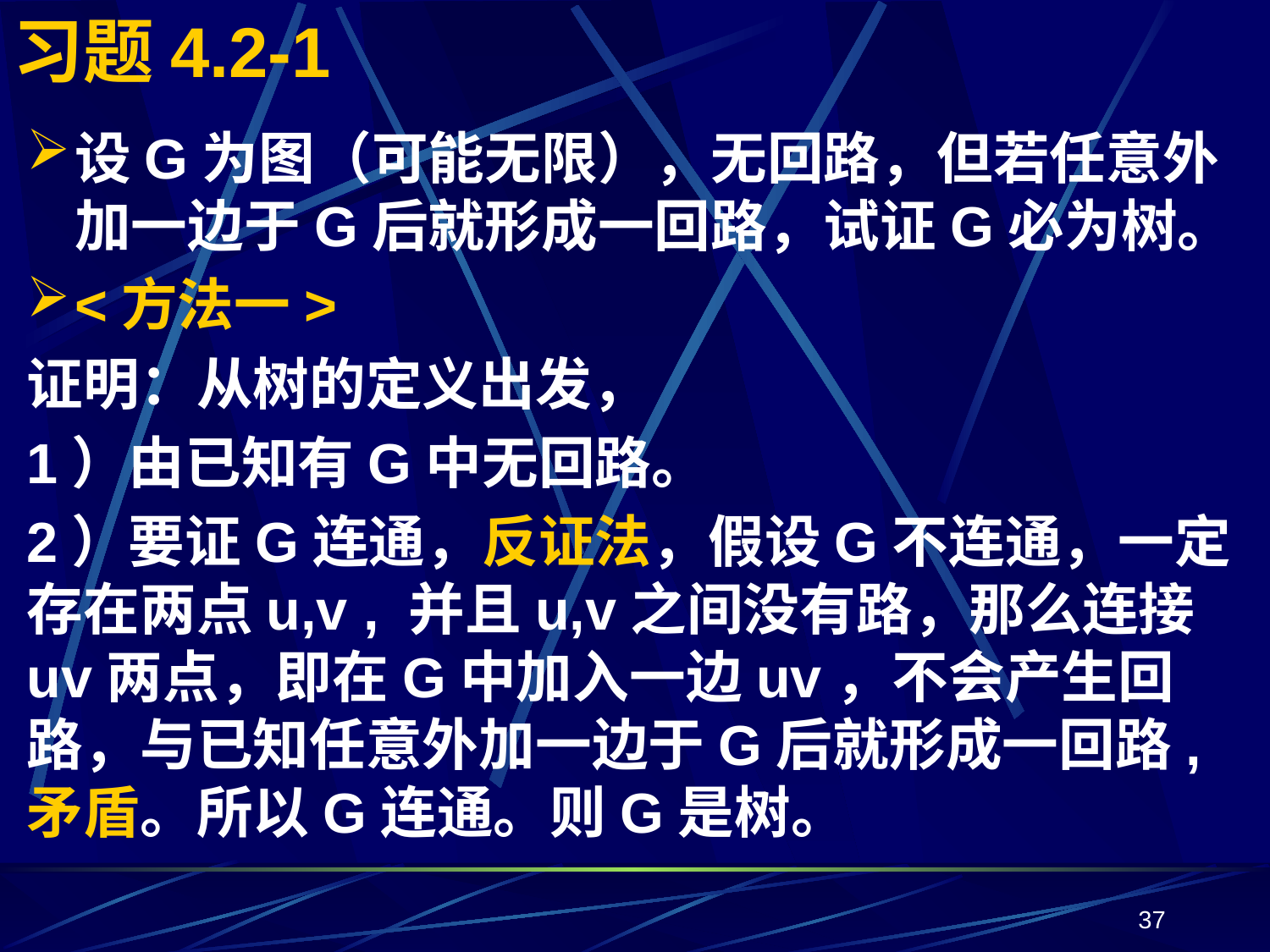

习题4.2-1
设G为图（可能无限），无回路，但若任意外加一边于G后就形成一回路，试证G必为树。
<方法一>
证明：从树的定义出发，
1）由已知有G中无回路。
2）要证G连通，反证法，假设G不连通，一定存在两点u,v , 并且u,v之间没有路，那么连接uv两点，即在G中加入一边uv，不会产生回路，与已知任意外加一边于G后就形成一回路,矛盾。所以G连通。则G是树。

37